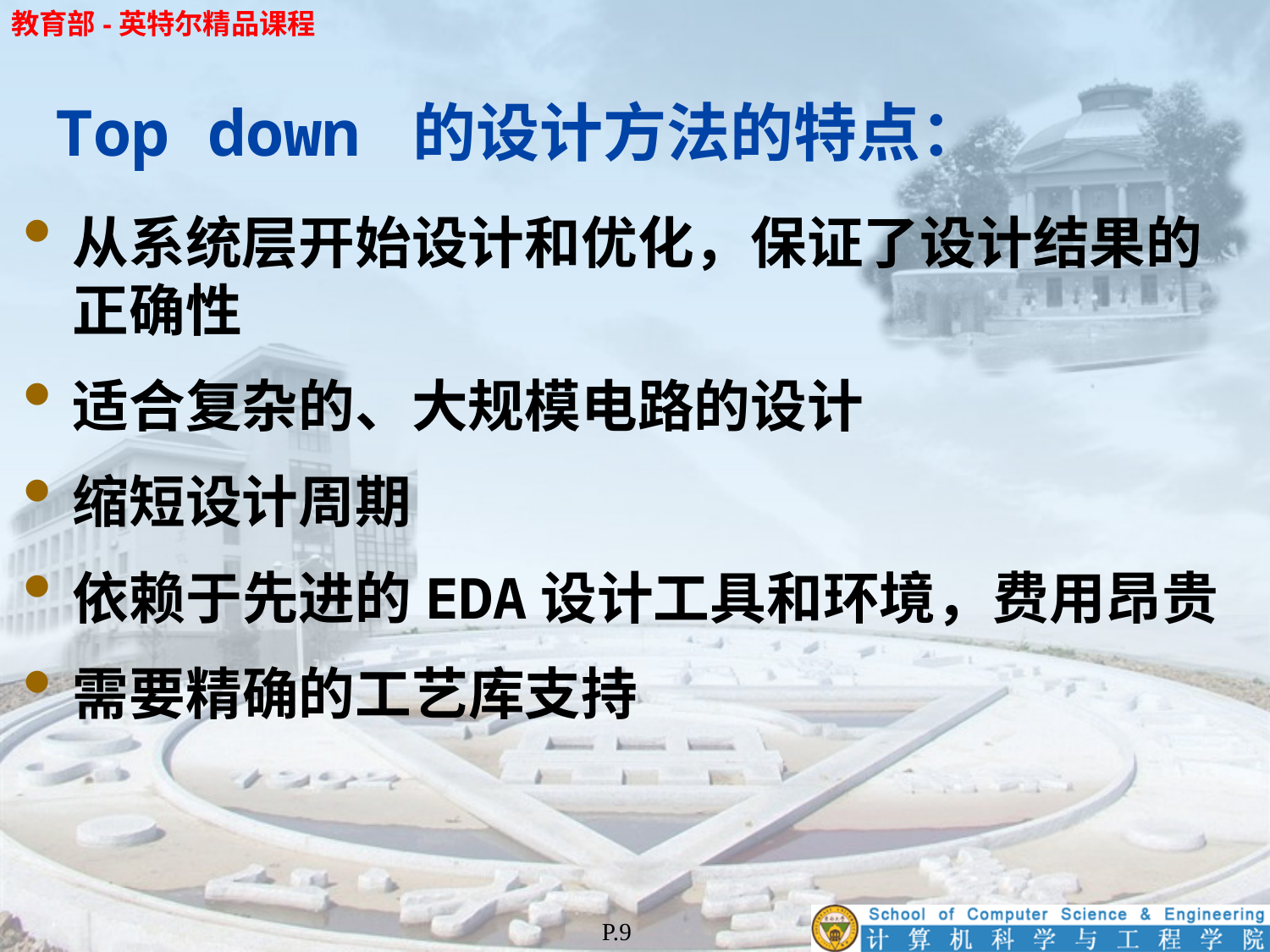

Top down 的设计方法的特点：
从系统层开始设计和优化，保证了设计结果的正确性
适合复杂的、大规模电路的设计
缩短设计周期
依赖于先进的EDA设计工具和环境，费用昂贵
需要精确的工艺库支持
P.9